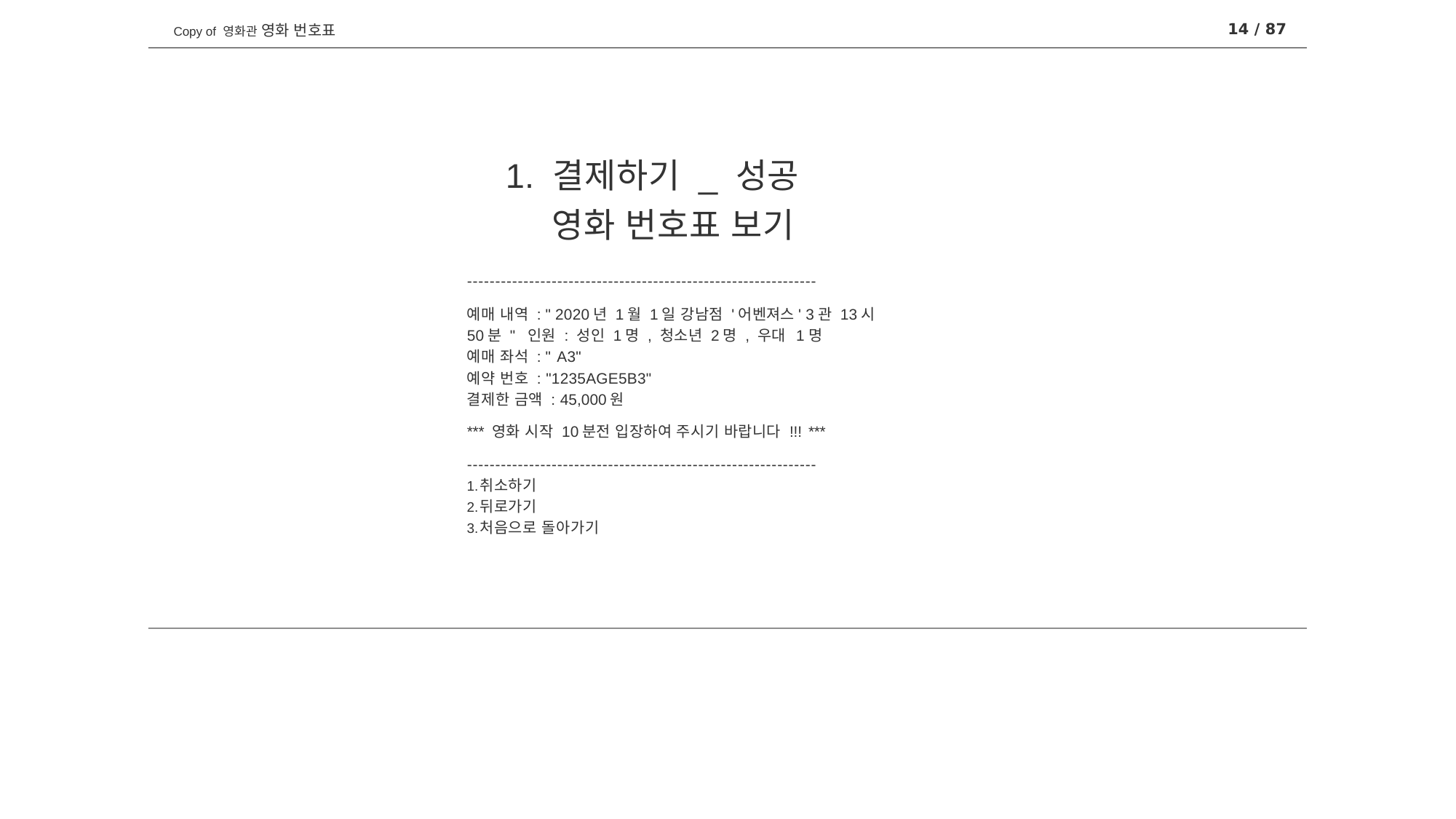

14 / 87
Copy of 영화관 영화 번호표

1. 결제하기 _ 성공
영화 번호표 보기
--------------------------------------------------------------

예매 내역 : " 2020년 1월 1일 강남점 '어벤져스' 3관 13시50분 "  인원 : 성인 1명 , 청소년 2명 , 우대 1명
예매 좌석 : " A3"
예약 번호 : "1235AGE5B3"
결제한 금액 : 45,000원

*** 영화 시작 10분전 입장하여 주시기 바랍니다 !!! ***

--------------------------------------------------------------
취소하기
뒤로가기
처음으로 돌아가기